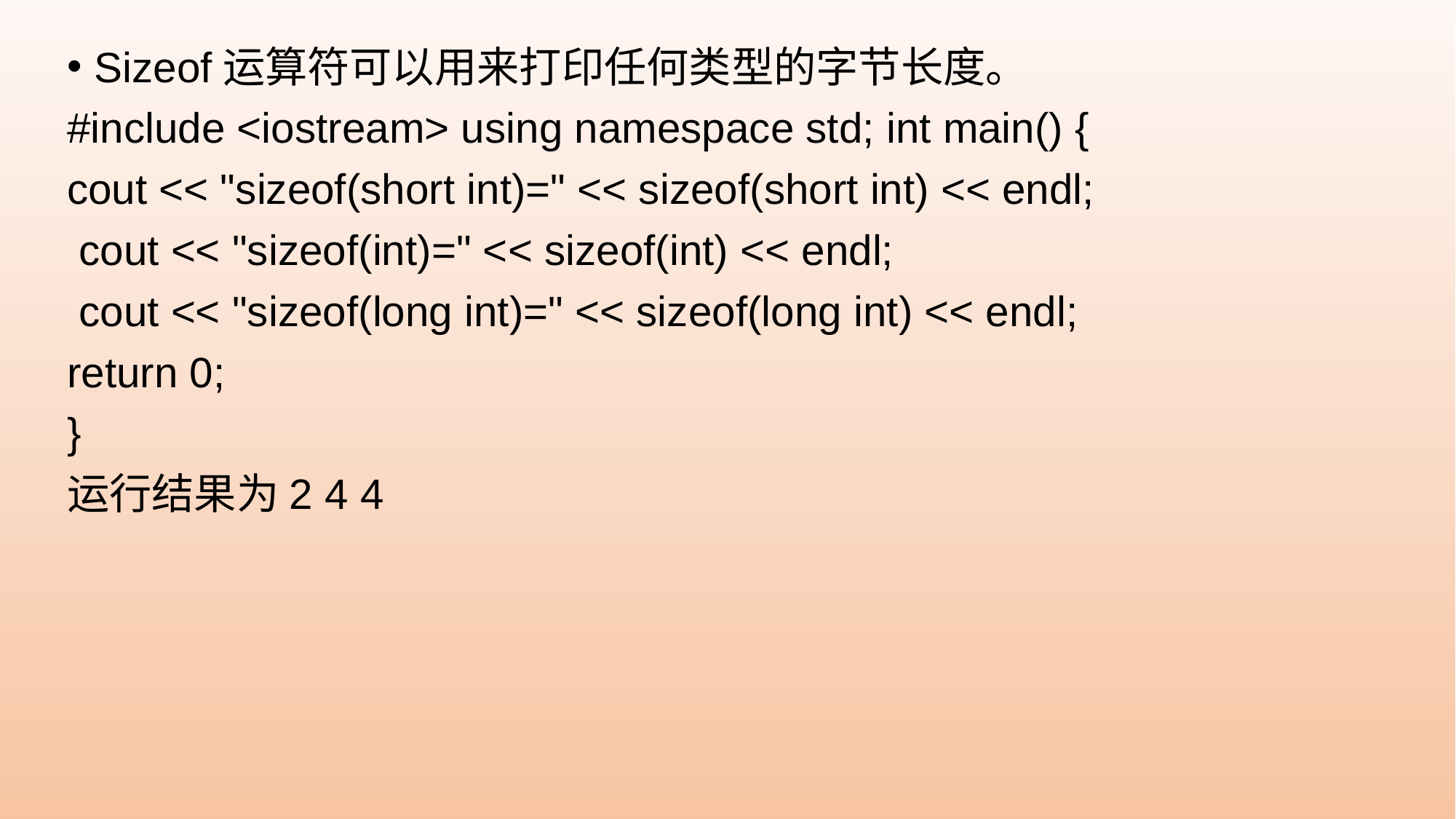

Sizeof运算符可以用来打印任何类型的字节长度。
#include <iostream> using namespace std; int main() {
cout << "sizeof(short int)=" << sizeof(short int) << endl;
 cout << "sizeof(int)=" << sizeof(int) << endl;
 cout << "sizeof(long int)=" << sizeof(long int) << endl;
return 0;
}
运行结果为2 4 4